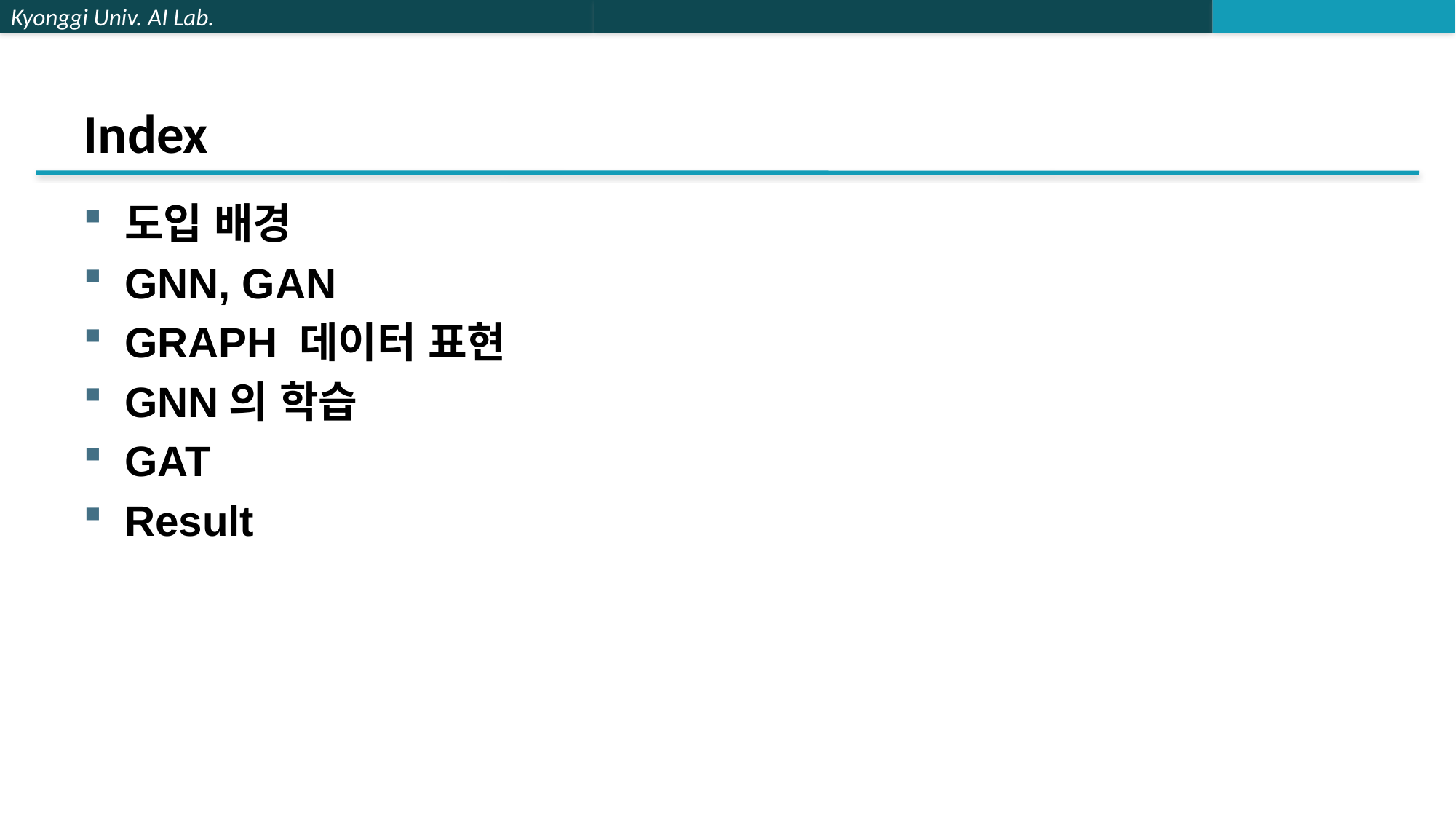

# Index
도입 배경
GNN, GAN
GRAPH 데이터 표현
GNN의 학습
GAT
Result